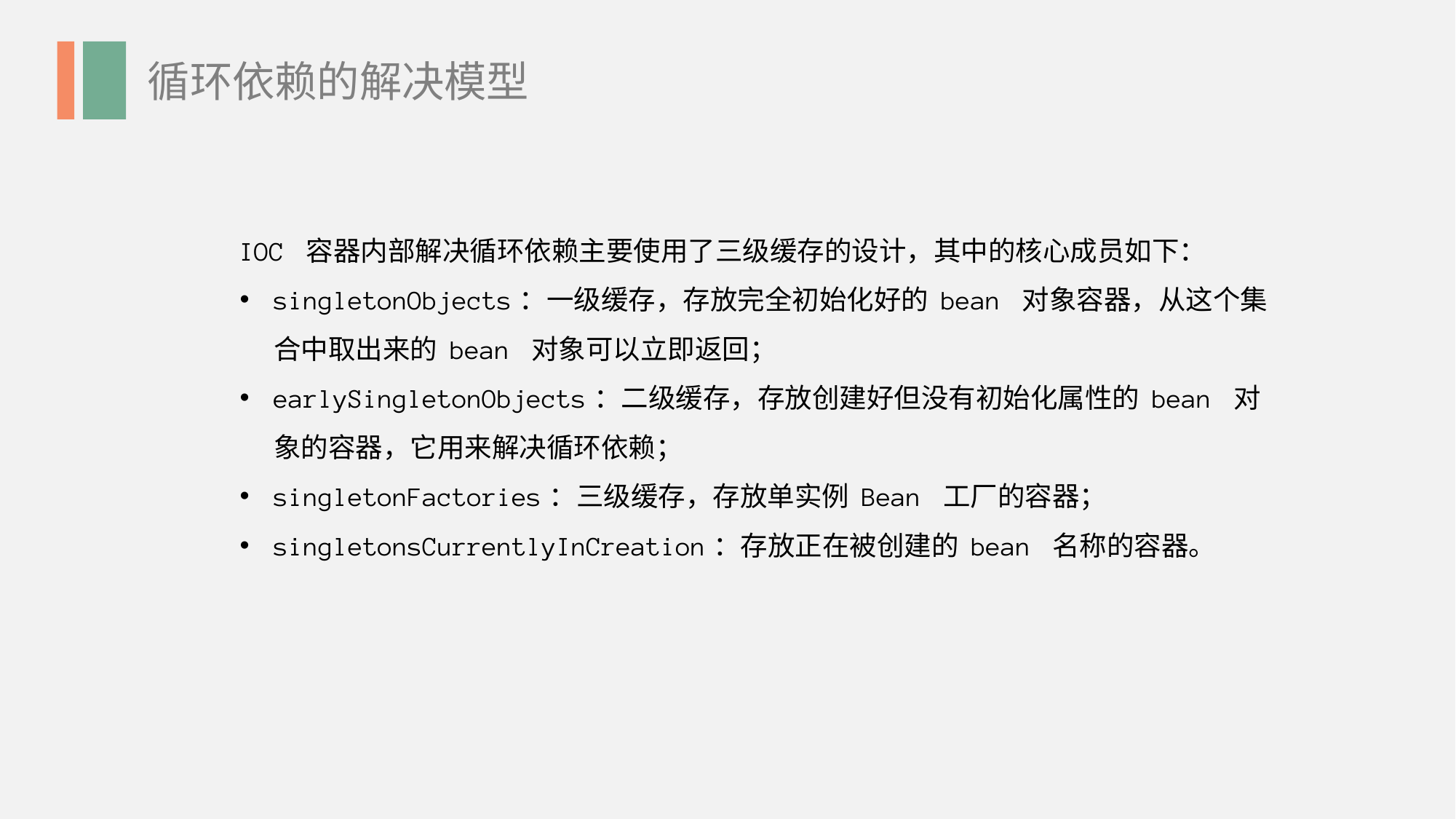

循环依赖的解决模型
IOC 容器内部解决循环依赖主要使用了三级缓存的设计，其中的核心成员如下：
singletonObjects：一级缓存，存放完全初始化好的 bean 对象容器，从这个集合中取出来的 bean 对象可以立即返回；
earlySingletonObjects：二级缓存，存放创建好但没有初始化属性的 bean 对象的容器，它用来解决循环依赖；
singletonFactories：三级缓存，存放单实例 Bean 工厂的容器；
singletonsCurrentlyInCreation：存放正在被创建的 bean 名称的容器。